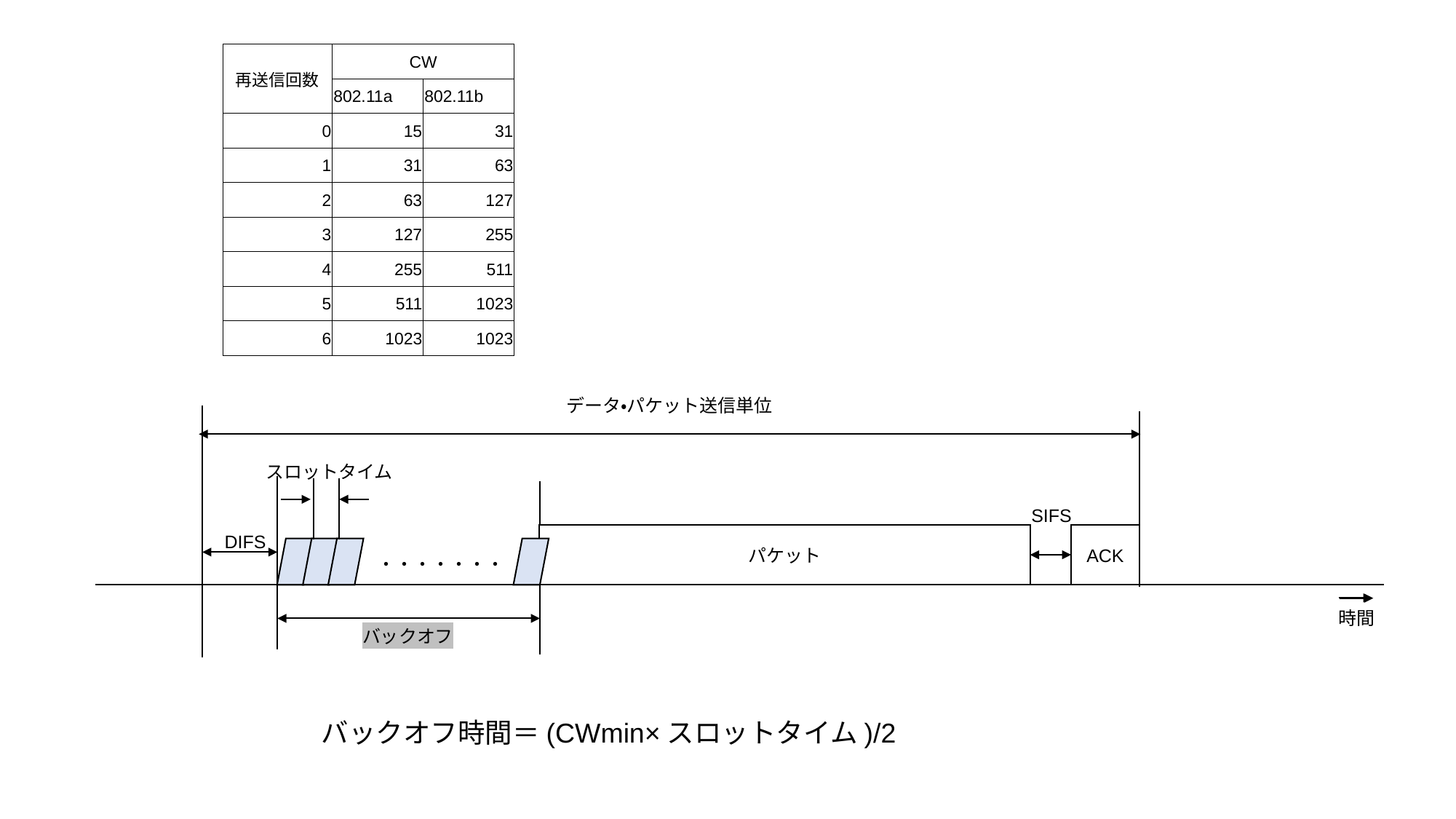

| 再送信回数 | CW |  |
| --- | --- | --- |
|  | 802.11a | 802.11b |
| 0 | 15 | 31 |
| 1 | 31 | 63 |
| 2 | 63 | 127 |
| 3 | 127 | 255 |
| 4 | 255 | 511 |
| 5 | 511 | 1023 |
| 6 | 1023 | 1023 |
データ・パケット送信単位
スロットタイム
SIFS
パケット
ACK
DIFS

・・・・・・・
時間
バックオフ

バックオフ時間＝(CWmin×スロットタイム)/2